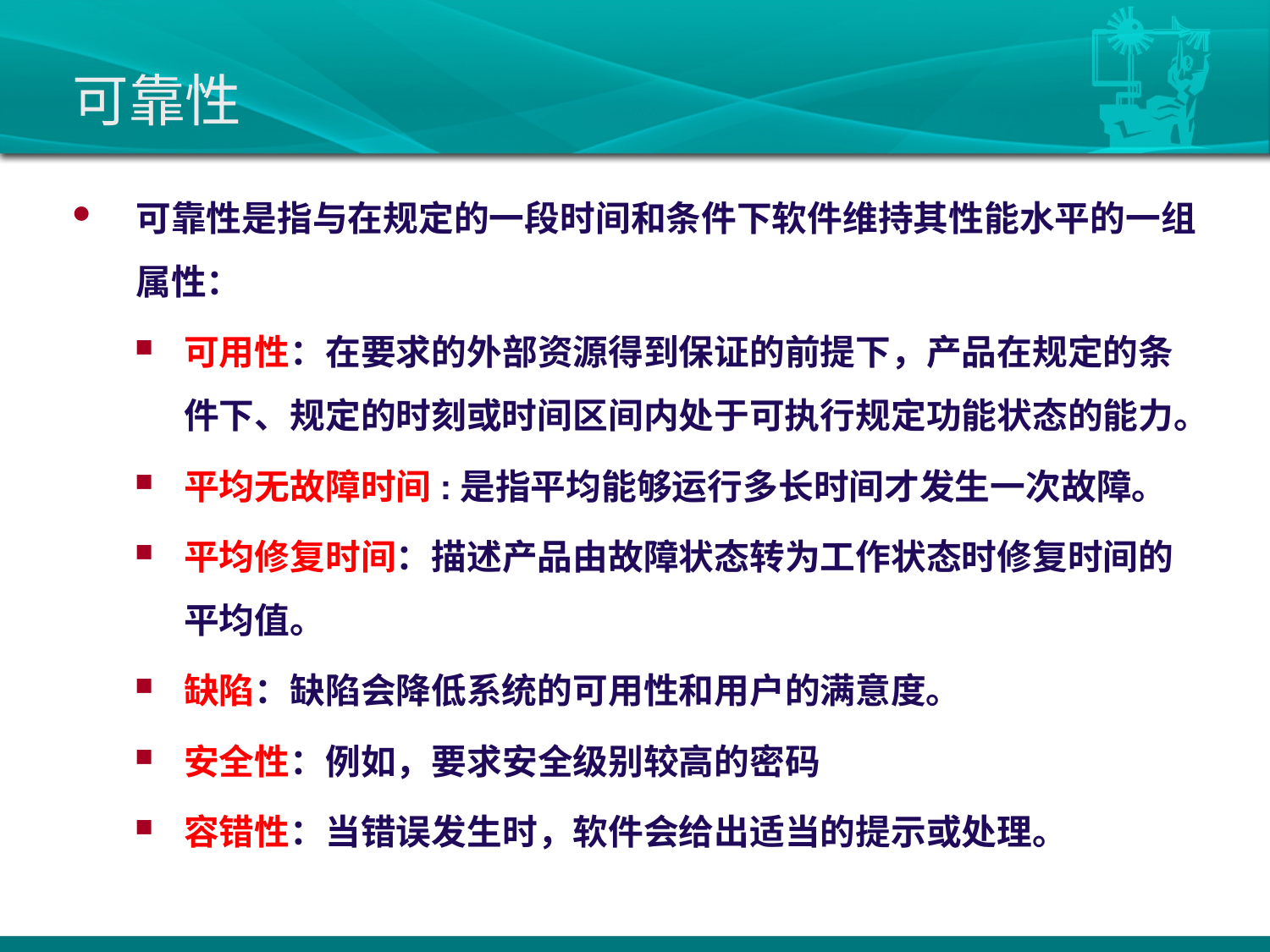

# 可靠性
可靠性是指与在规定的一段时间和条件下软件维持其性能水平的一组属性：
可用性：在要求的外部资源得到保证的前提下，产品在规定的条件下、规定的时刻或时间区间内处于可执行规定功能状态的能力。
平均无故障时间:是指平均能够运行多长时间才发生一次故障。
平均修复时间：描述产品由故障状态转为工作状态时修复时间的平均值。
缺陷：缺陷会降低系统的可用性和用户的满意度。
安全性：例如，要求安全级别较高的密码
容错性：当错误发生时，软件会给出适当的提示或处理。